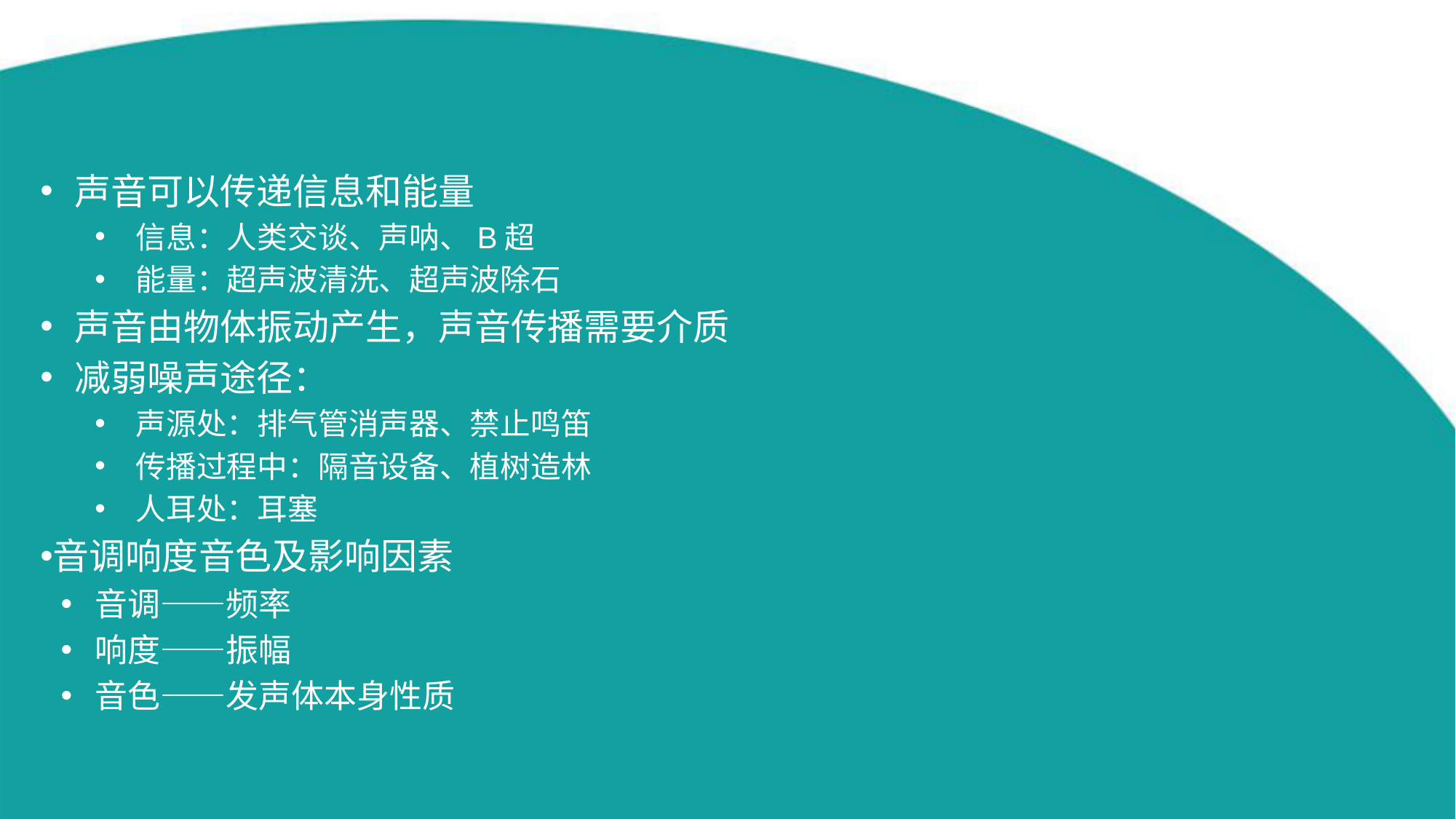

声音可以传递信息和能量
信息：人类交谈、声呐、B超
能量：超声波清洗、超声波除石
声音由物体振动产生，声音传播需要介质
减弱噪声途径：
声源处：排气管消声器、禁止鸣笛
传播过程中：隔音设备、植树造林
人耳处：耳塞
音调响度音色及影响因素
音调——频率
响度——振幅
音色——发声体本身性质